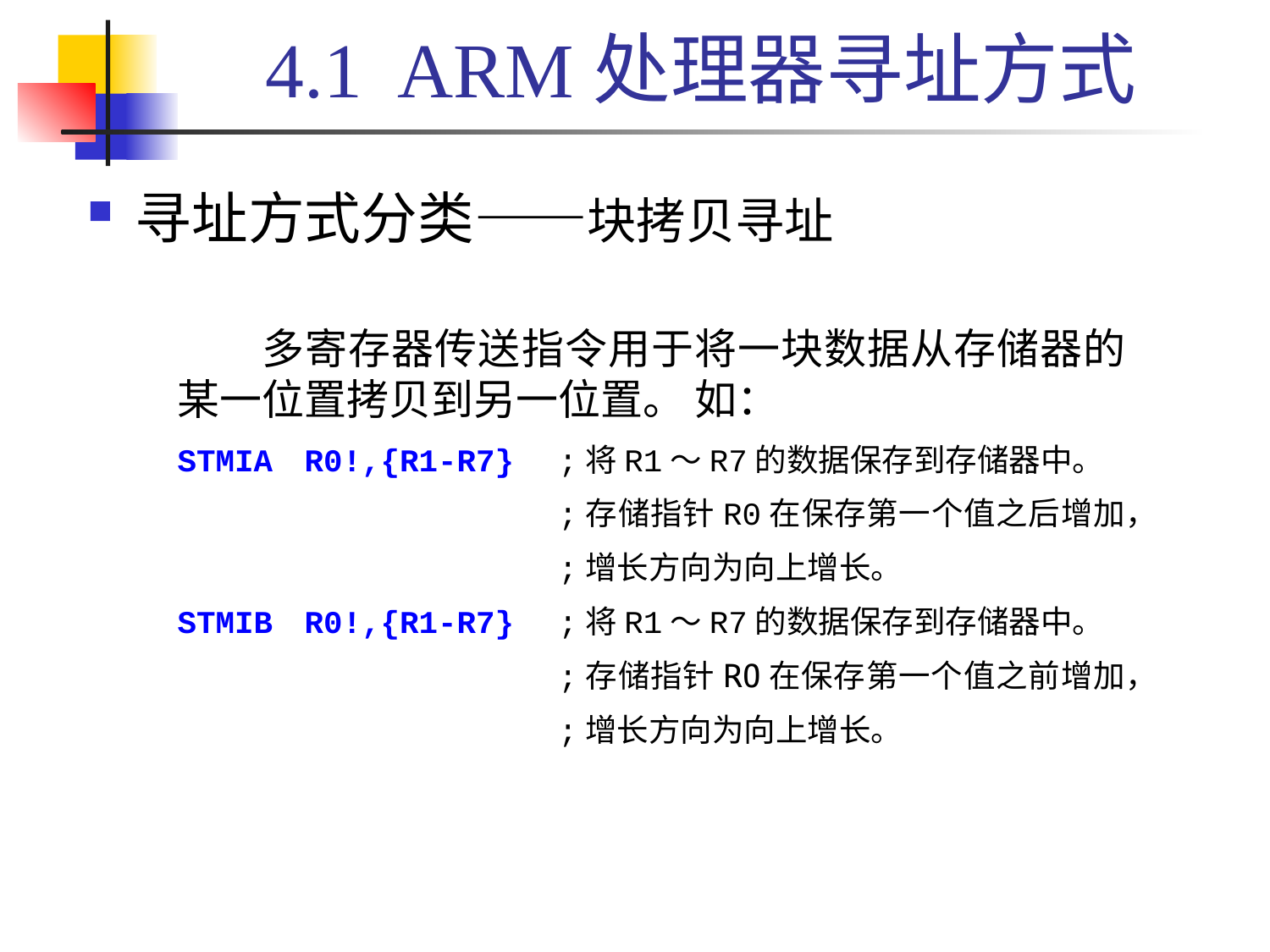

# 4.1  ARM处理器寻址方式
寻址方式分类——块拷贝寻址
       多寄存器传送指令用于将一块数据从存储器的某一位置拷贝到另一位置。 如：
STMIA	R0!,{R1-R7}	;将R1～R7的数据保存到存储器中。
			;存储指针R0在保存第一个值之后增加，
			;增长方向为向上增长。
STMIB	R0!,{R1-R7}	;将R1～R7的数据保存到存储器中。
			;存储指针R0在保存第一个值之前增加，
			;增长方向为向上增长。